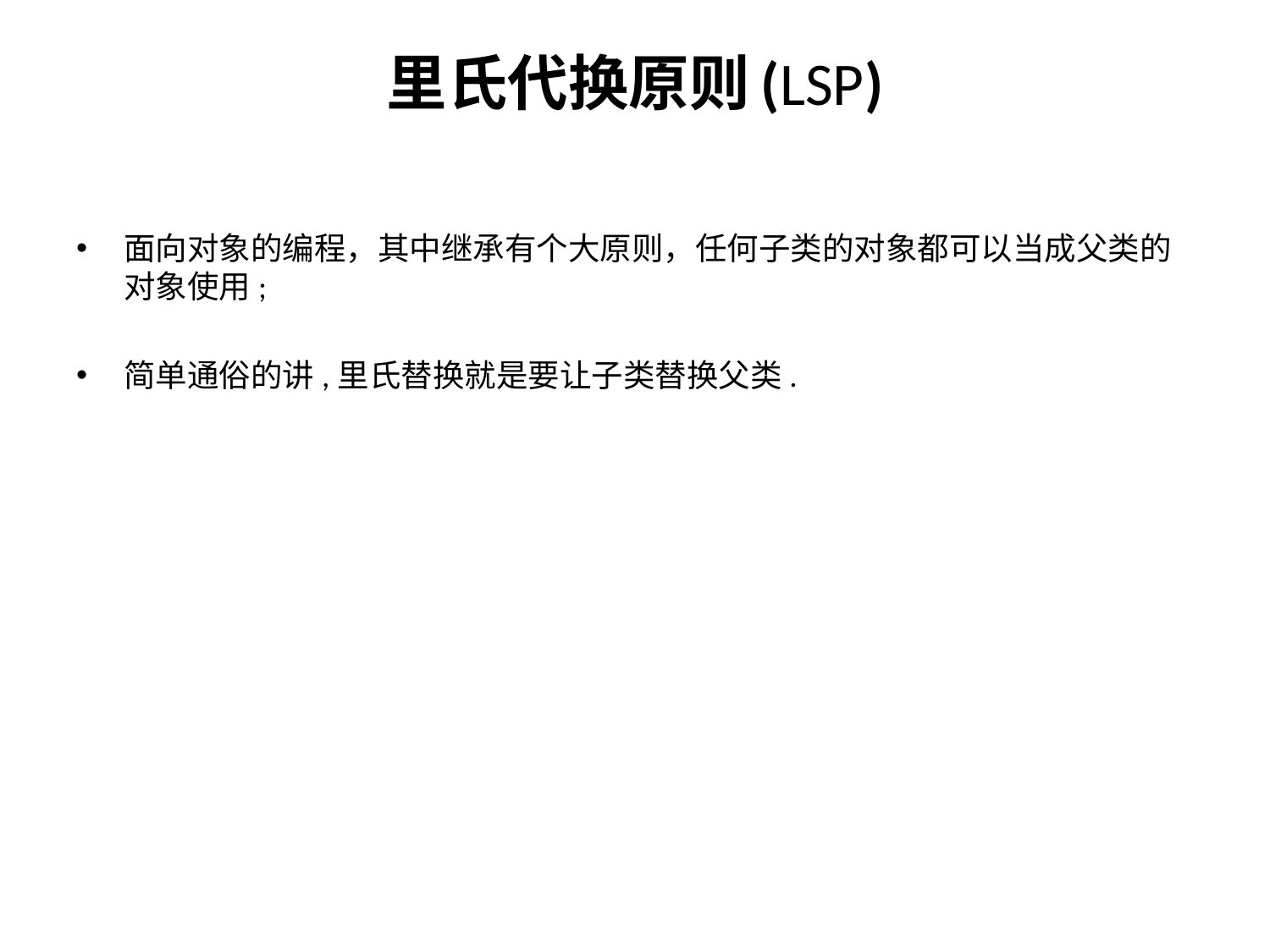

# 里氏代换原则(LSP)
面向对象的编程，其中继承有个大原则，任何子类的对象都可以当成父类的对象使用;

简单通俗的讲,里氏替换就是要让子类替换父类.